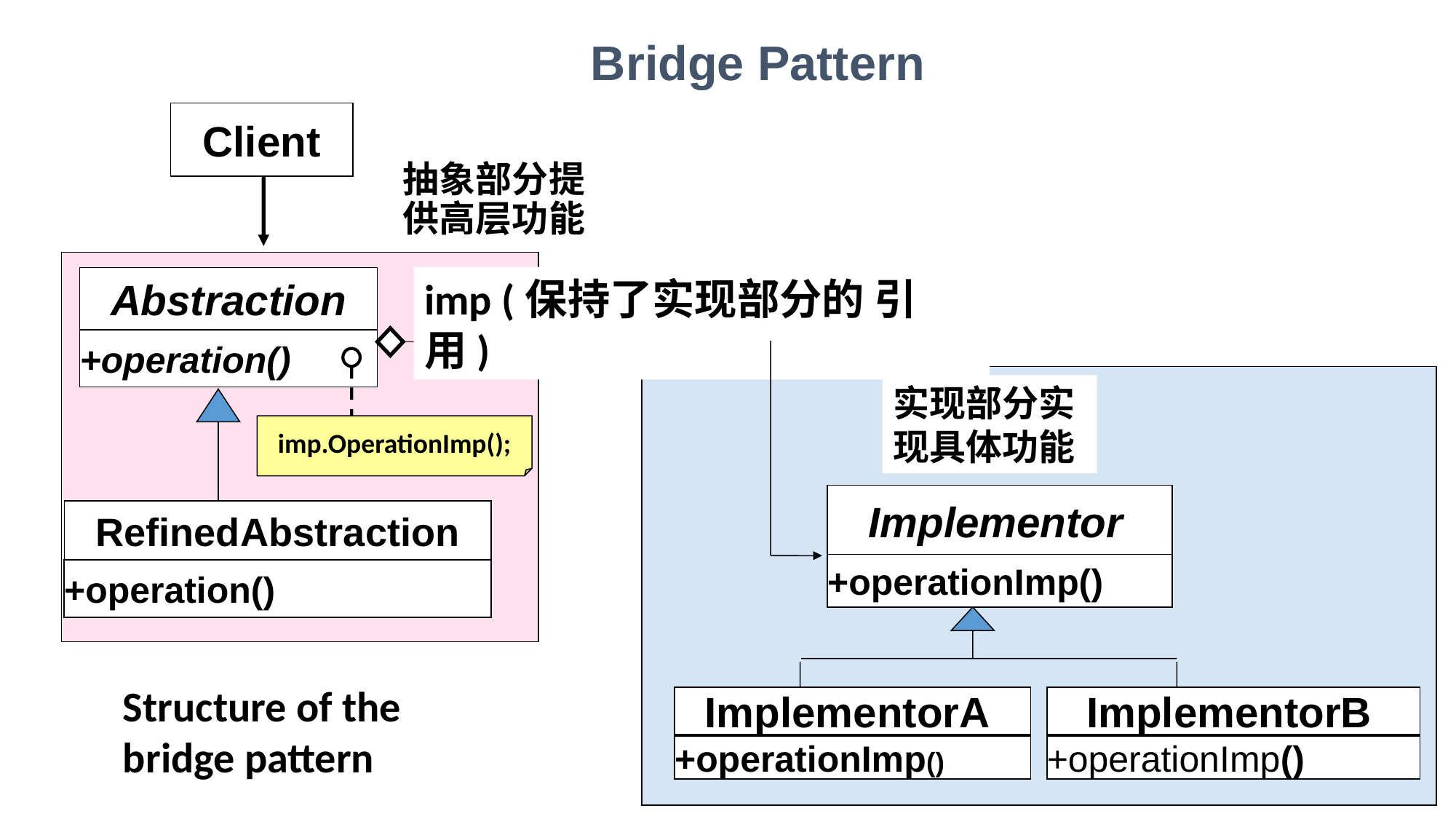

Bridge Pattern
Client
抽象部分提
供高层功能

imp (保持了实现部分的 引用)
Abstraction

+operation()

实现部分实
现具体功能

imp.OperationImp();
Implementor
RefinedAbstraction
+operationImp()

+operation()

Structure of the bridge pattern
ImplementorA
ImplementorB
+operationImp()
+operationImp()